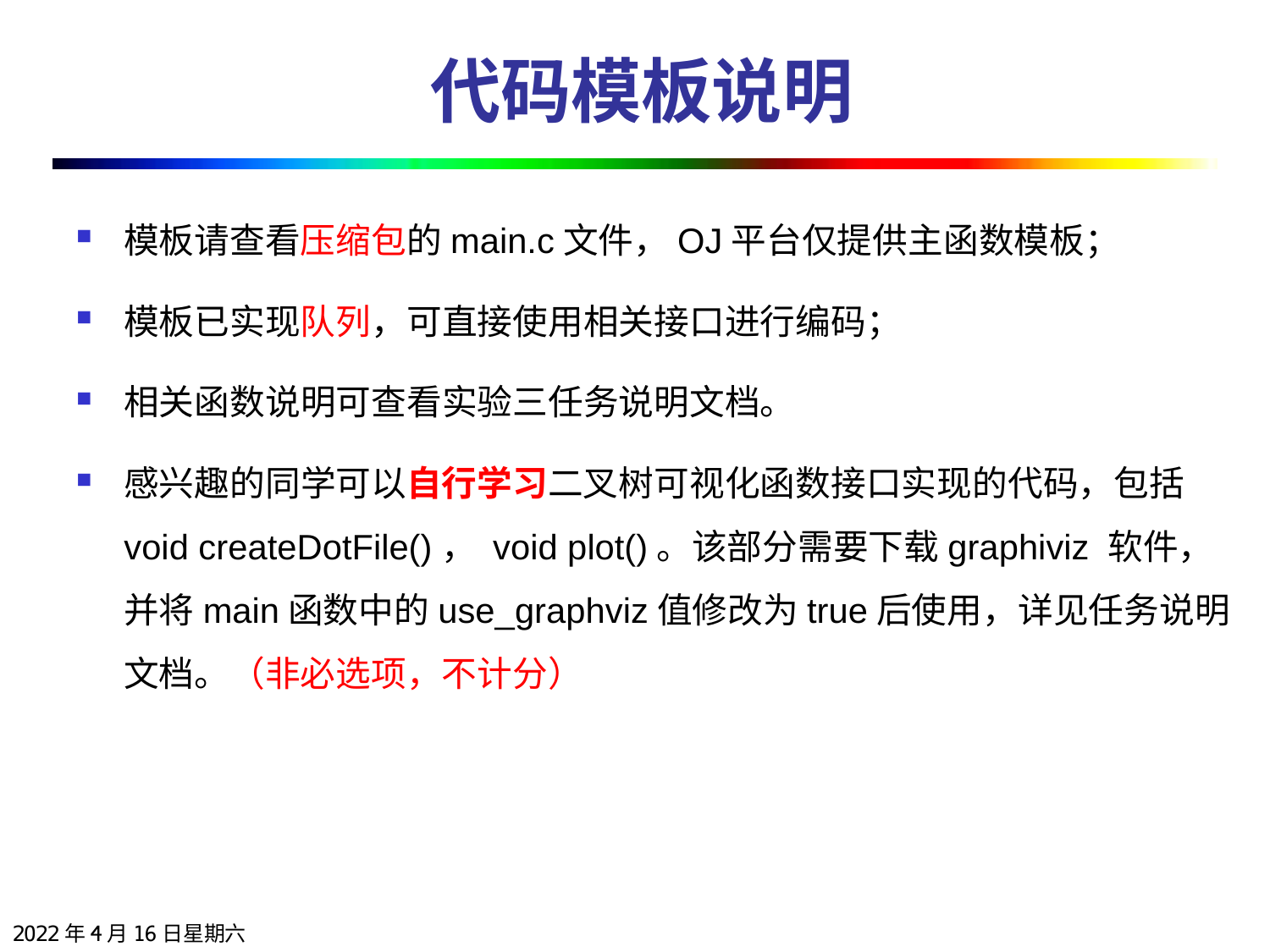

# 代码模板说明
模板请查看压缩包的main.c文件，OJ平台仅提供主函数模板；
模板已实现队列，可直接使用相关接口进行编码；
相关函数说明可查看实验三任务说明文档。
感兴趣的同学可以自行学习二叉树可视化函数接口实现的代码，包括void createDotFile()， void plot()。该部分需要下载graphiviz 软件，并将main函数中的use_graphviz值修改为true后使用，详见任务说明文档。（非必选项，不计分）

2022年4月16日星期六